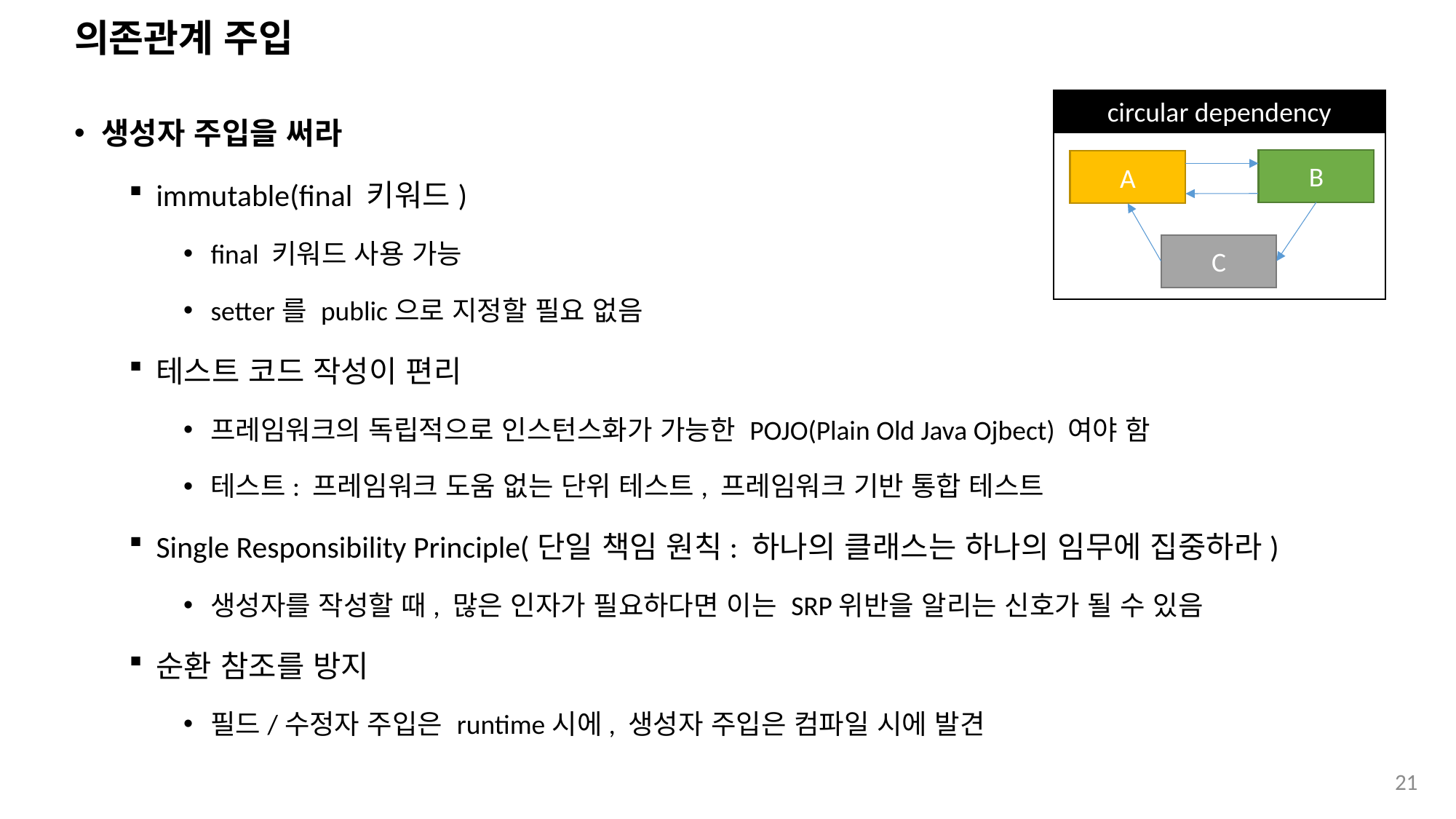

# 의존관계 주입
생성자 주입을 써라
immutable(final 키워드)
final 키워드 사용 가능
setter를 public으로 지정할 필요 없음
테스트 코드 작성이 편리
프레임워크의 독립적으로 인스턴스화가 가능한 POJO(Plain Old Java Ojbect) 여야 함
테스트: 프레임워크 도움 없는 단위 테스트, 프레임워크 기반 통합 테스트
Single Responsibility Principle(단일 책임 원칙: 하나의 클래스는 하나의 임무에 집중하라)
생성자를 작성할 때, 많은 인자가 필요하다면 이는 SRP위반을 알리는 신호가 될 수 있음
순환 참조를 방지
필드/수정자 주입은 runtime시에, 생성자 주입은 컴파일 시에 발견

circular dependency

B
A
C
21